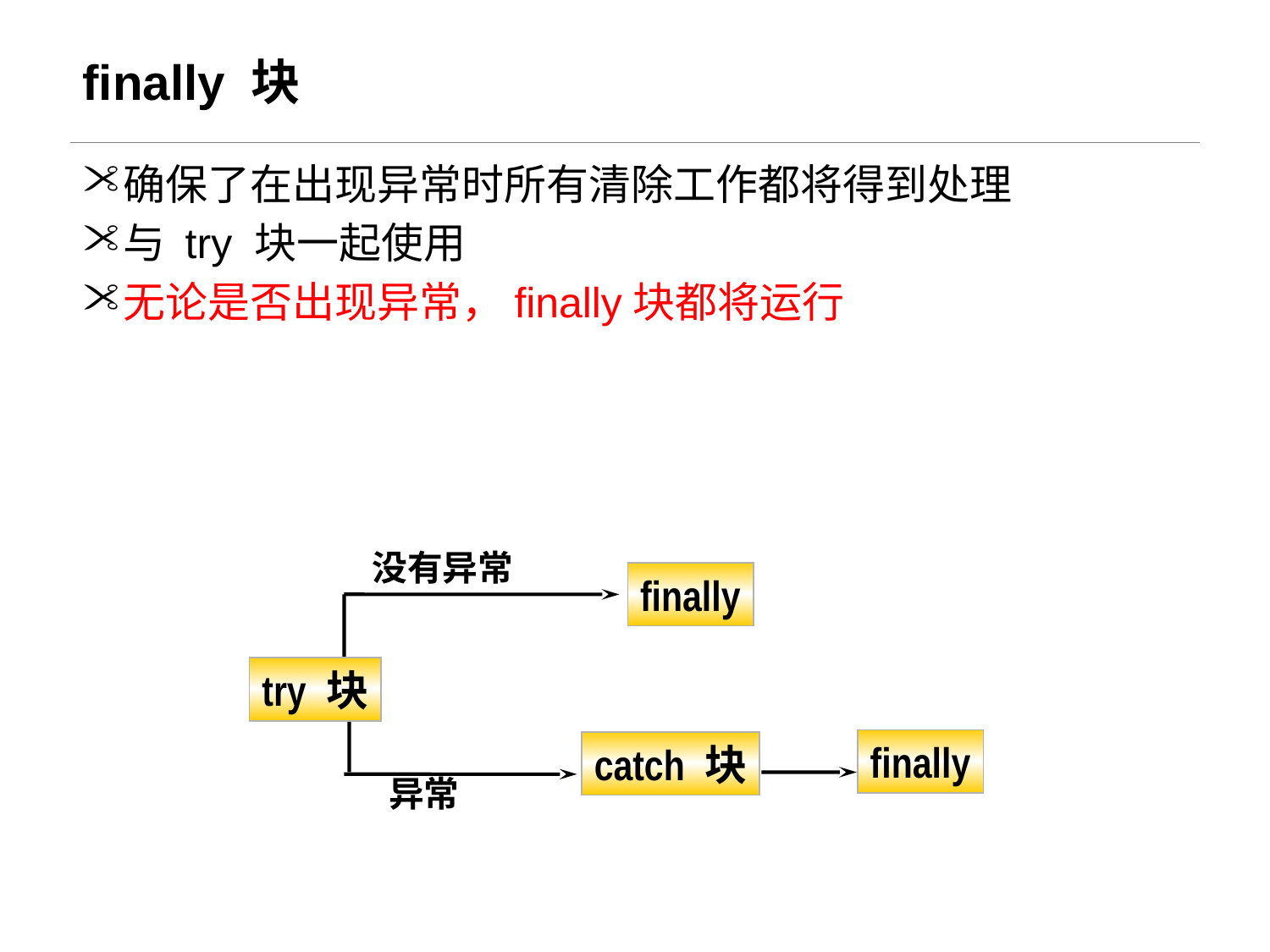

# finally 块
确保了在出现异常时所有清除工作都将得到处理
与 try 块一起使用
无论是否出现异常，finally块都将运行
没有异常
finally

try 块
finally
catch 块
异常

40